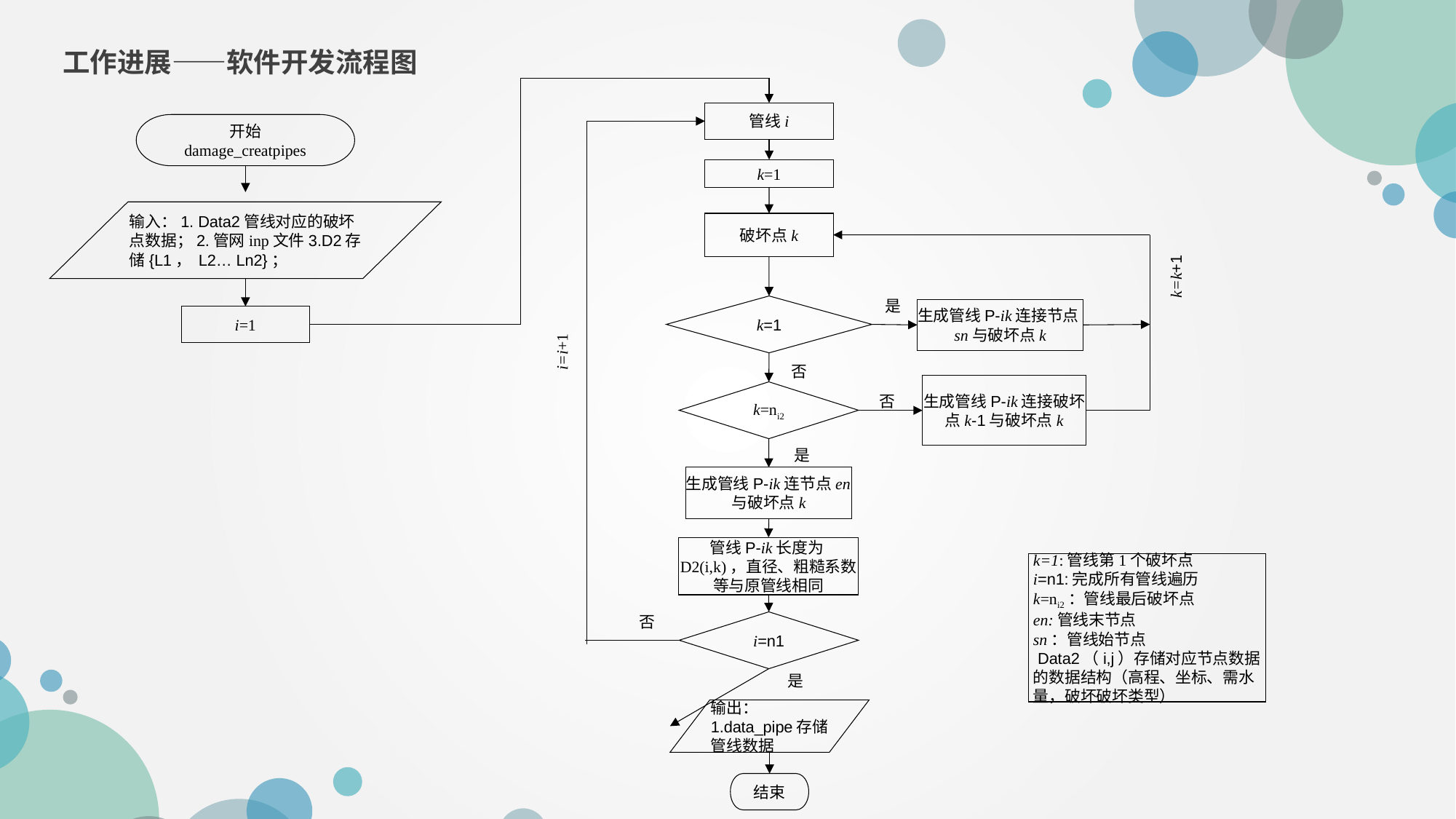

工作进展——软件开发流程图
管线i
开始
damage_creatpipes
k=1
输入：1. Data2管线对应的破坏点数据；2.管网inp文件3.D2存储{L1， L2… Ln2}；
破坏点k
k=k+1
是
k=1
生成管线P-ik连接节点sn与破坏点k
i=1
i=i+1
否
生成管线P-ik连接破坏点k-1与破坏点k
k=ni2
否
是
生成管线P-ik连节点en与破坏点k
管线P-ik长度为D2(i,k)，直径、粗糙系数等与原管线相同
k=1:管线第1个破坏点
i=n1:完成所有管线遍历
k=ni2：管线最后破坏点
en:管线末节点
sn：管线始节点
 Data2（i,j）存储对应节点数据的数据结构（高程、坐标、需水量，破坏破坏类型）
否
i=n1
是
输出：
1.data_pipe存储
管线数据
结束